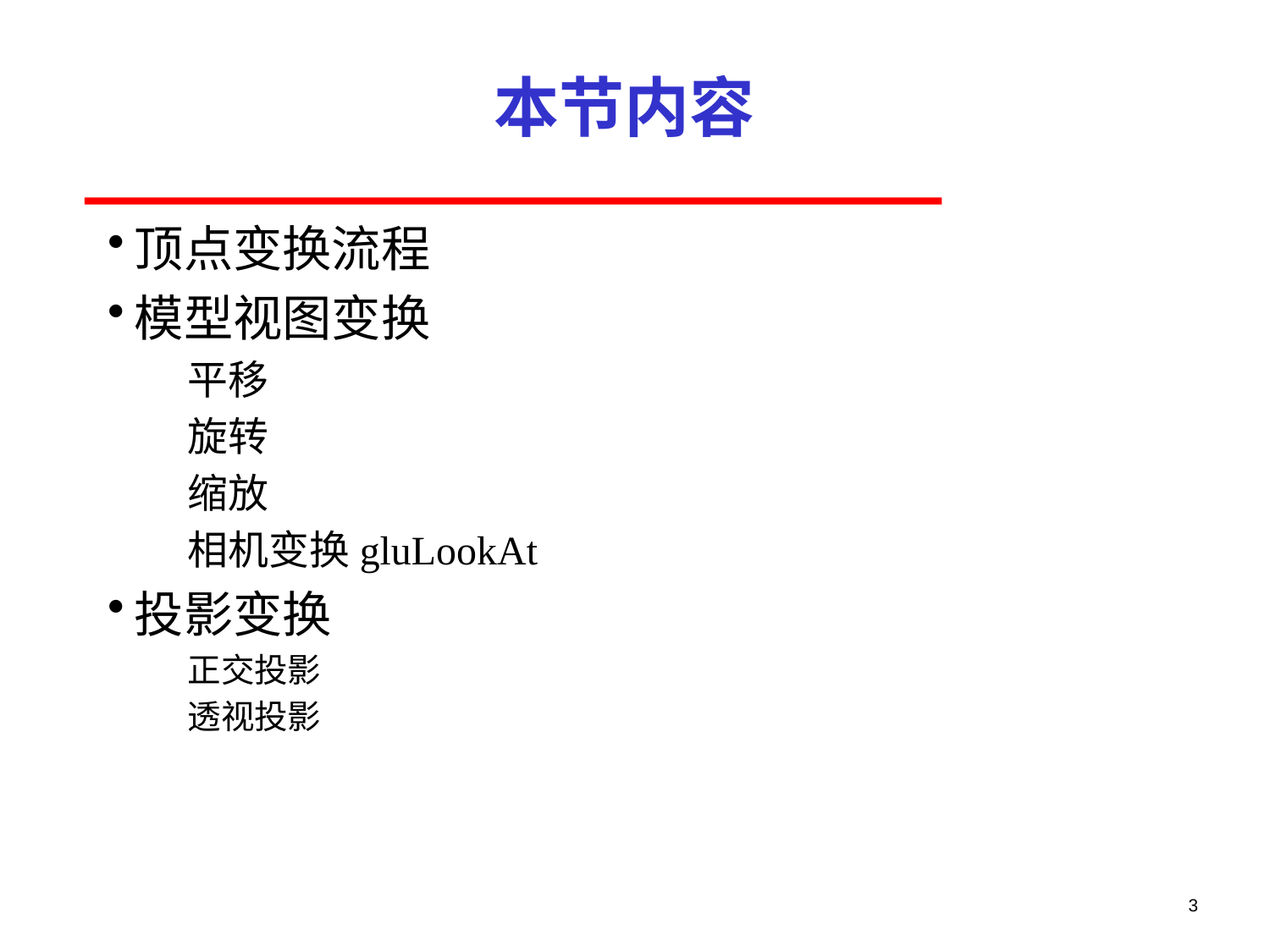

# 本节内容
顶点变换流程
模型视图变换
平移
旋转
缩放
相机变换gluLookAt
投影变换
正交投影
透视投影

3